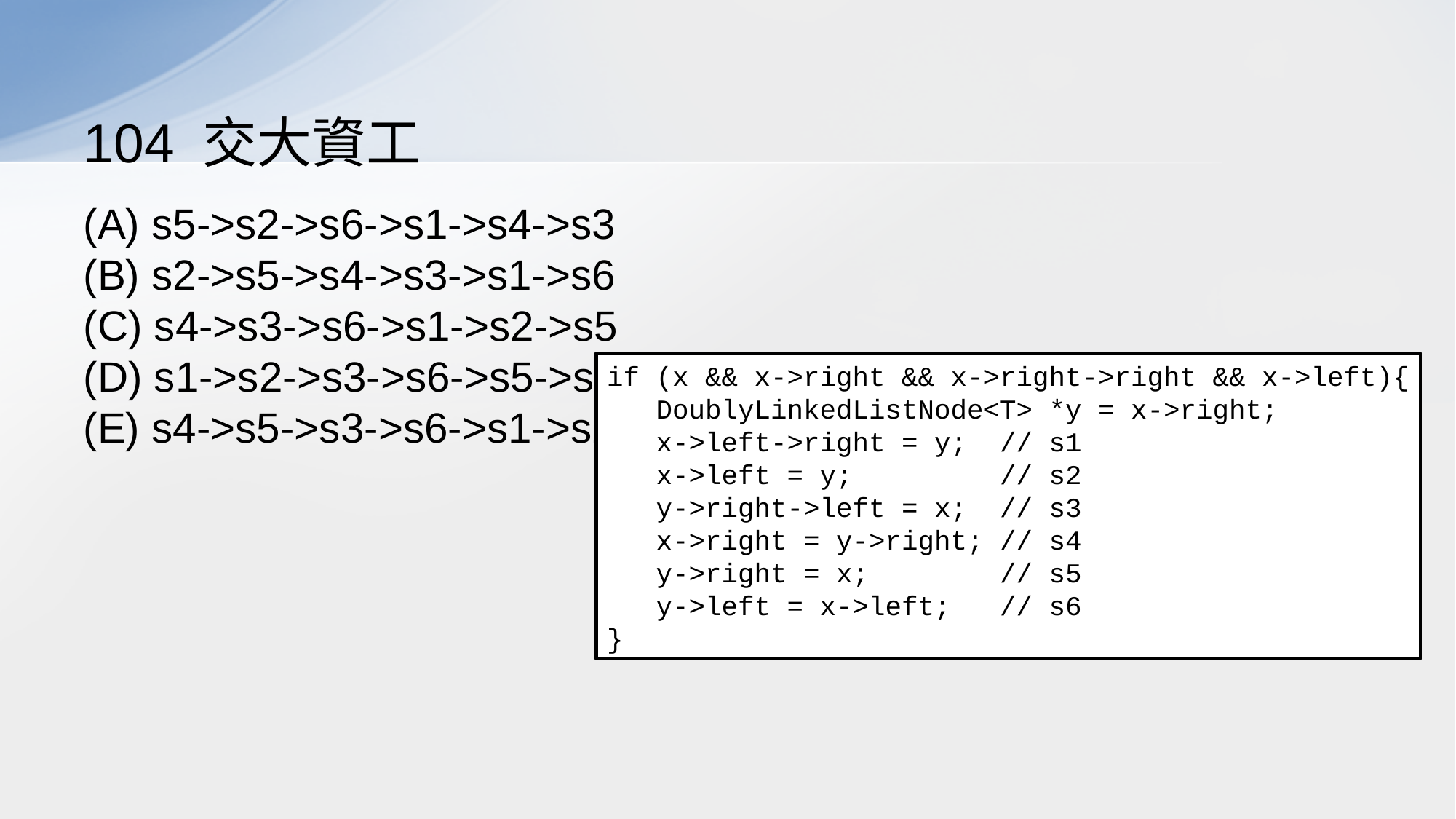

# 104 交大資工
(A) s5->s2->s6->s1->s4->s3
(B) s2->s5->s4->s3->s1->s6
(C) s4->s3->s6->s1->s2->s5
(D) s1->s2->s3->s6->s5->s4
(E) s4->s5->s3->s6->s1->s2
if (x && x->right && x->right->right && x->left){
   DoublyLinkedListNode<T> *y = x->right;
   x->left->right = y;  // s1
   x->left = y;         // s2
   y->right->left = x;  // s3
   x->right = y->right; // s4
   y->right = x;        // s5
   y->left = x->left;   // s6
}